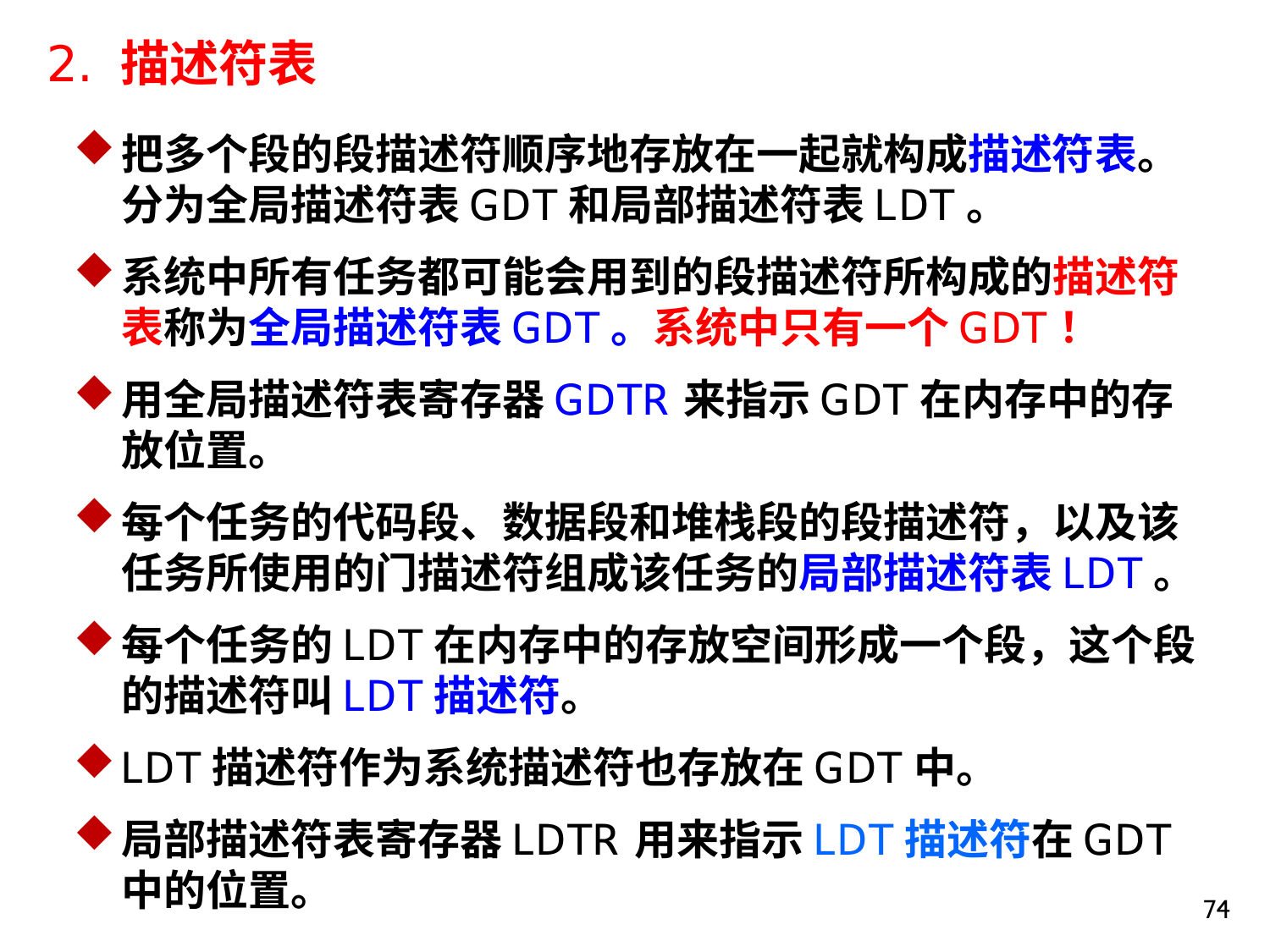

2. 描述符表
把多个段的段描述符顺序地存放在一起就构成描述符表。分为全局描述符表GDT和局部描述符表LDT。
系统中所有任务都可能会用到的段描述符所构成的描述符表称为全局描述符表GDT。系统中只有一个GDT！
用全局描述符表寄存器GDTR来指示GDT在内存中的存放位置。
每个任务的代码段、数据段和堆栈段的段描述符，以及该任务所使用的门描述符组成该任务的局部描述符表LDT。
每个任务的LDT在内存中的存放空间形成一个段，这个段的描述符叫LDT描述符。
LDT描述符作为系统描述符也存放在GDT中。
局部描述符表寄存器LDTR用来指示LDT描述符在GDT中的位置。
74